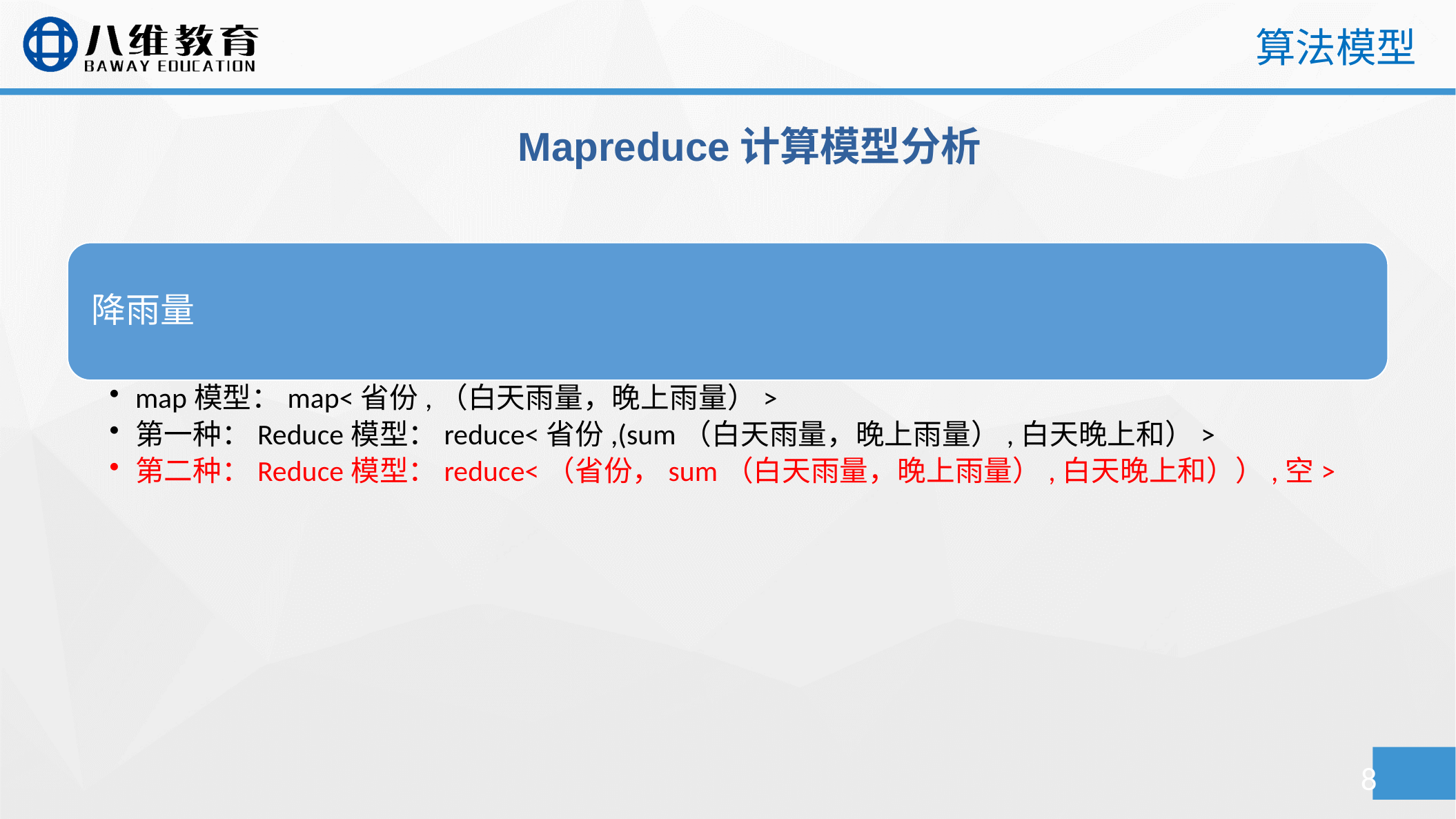

算法模型
Mapreduce计算模型分析
降雨量
map模型：map<省份,（白天雨量，晚上雨量）>
第一种：Reduce模型：reduce<省份,(sum（白天雨量，晚上雨量）,白天晚上和）>
第二种：Reduce模型：reduce<（省份，sum（白天雨量，晚上雨量）,白天晚上和））,空>